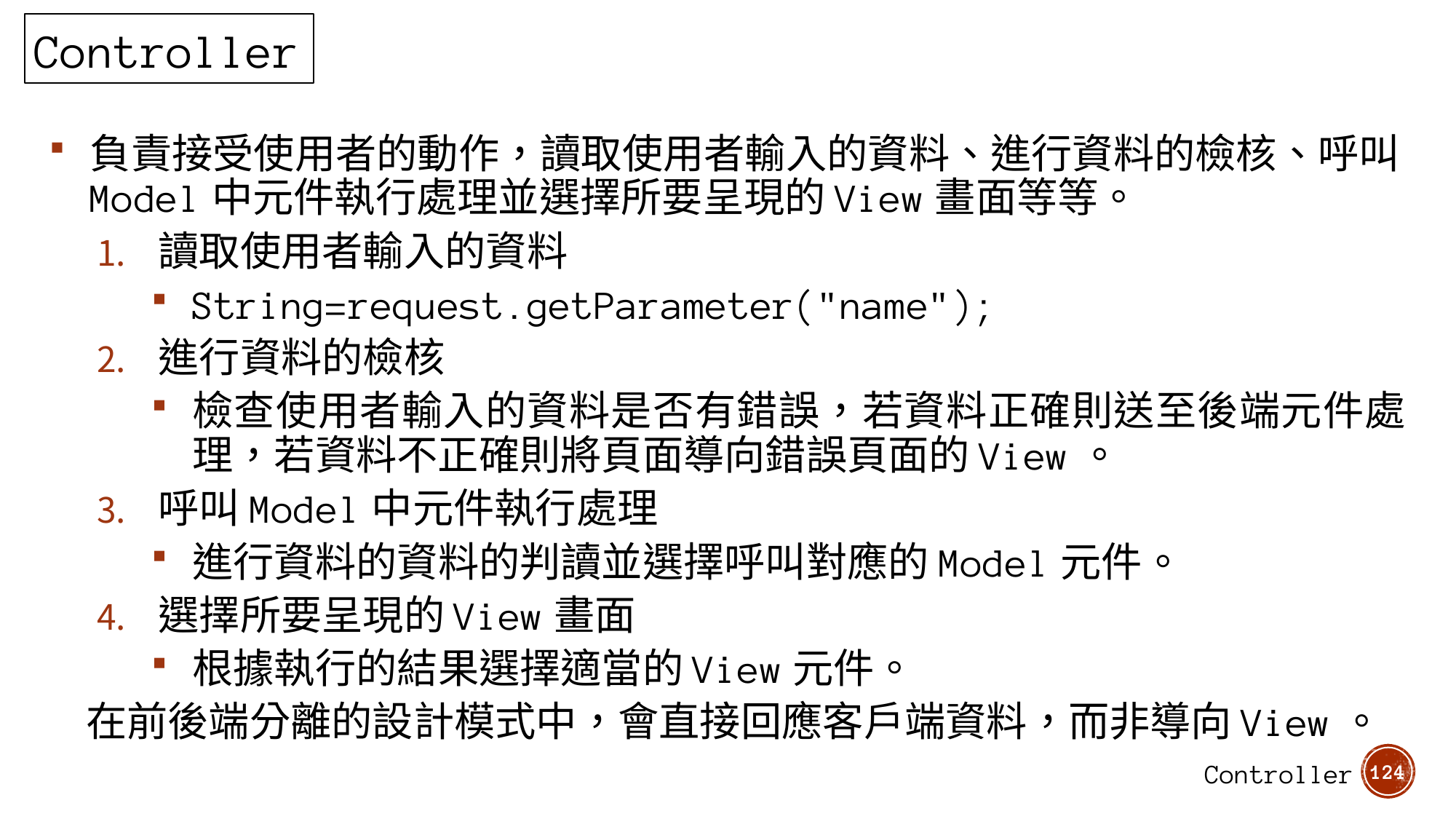

Controller
負責接受使用者的動作，讀取使用者輸入的資料、進行資料的檢核、呼叫Model中元件執行處理並選擇所要呈現的View畫面等等。
讀取使用者輸入的資料
String=request.getParameter("name");
進行資料的檢核
檢查使用者輸入的資料是否有錯誤，若資料正確則送至後端元件處理，若資料不正確則將頁面導向錯誤頁面的View。
呼叫Model中元件執行處理
進行資料的資料的判讀並選擇呼叫對應的Model元件。
選擇所要呈現的View畫面
根據執行的結果選擇適當的View元件。
在前後端分離的設計模式中，會直接回應客戶端資料，而非導向View。
124
Controller